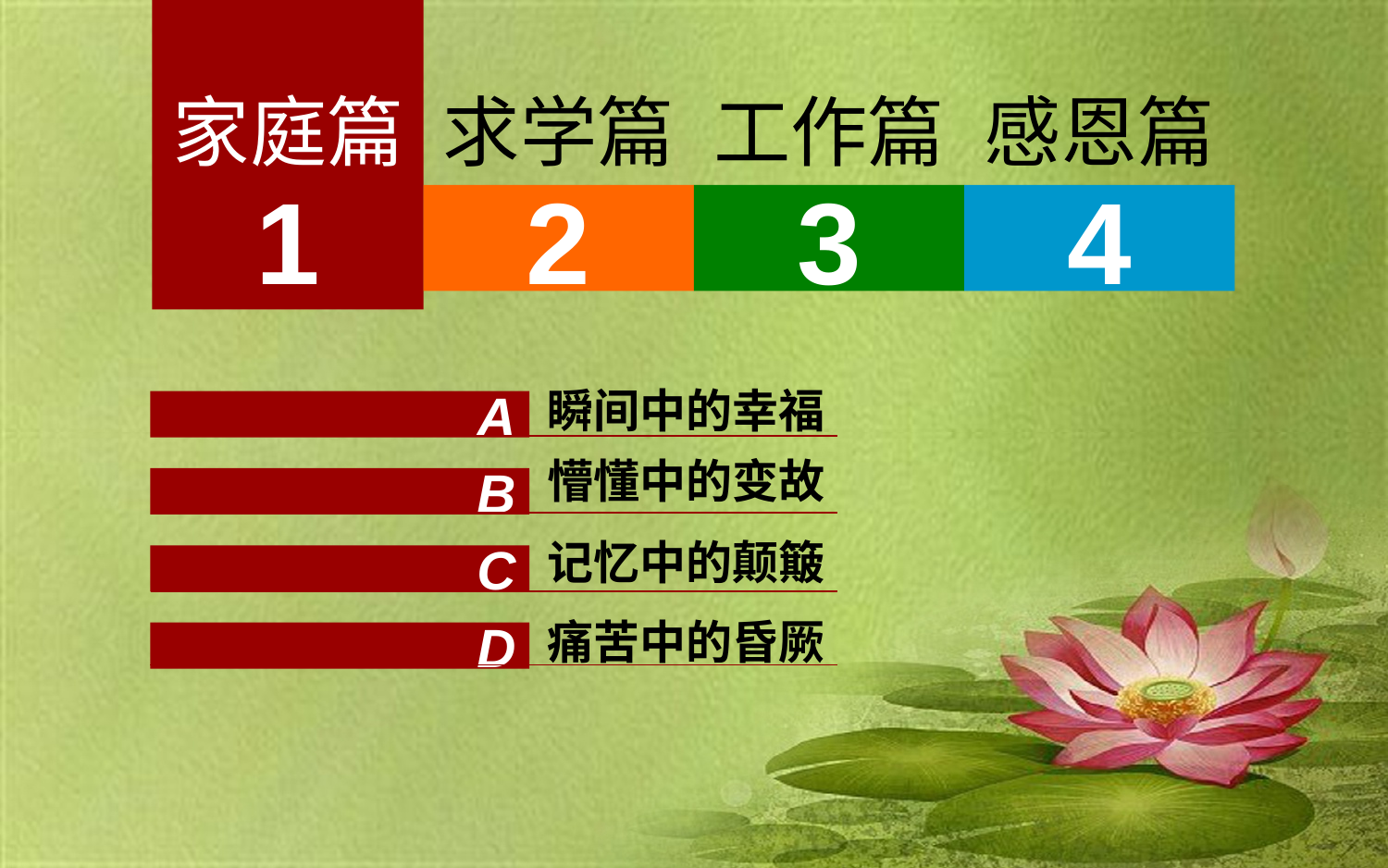

家庭篇
求学篇
工作篇
感恩篇
1
2
3
4
瞬间中的幸福
A
懵懂中的变故
B
记忆中的颠簸
C
痛苦中的昏厥
D